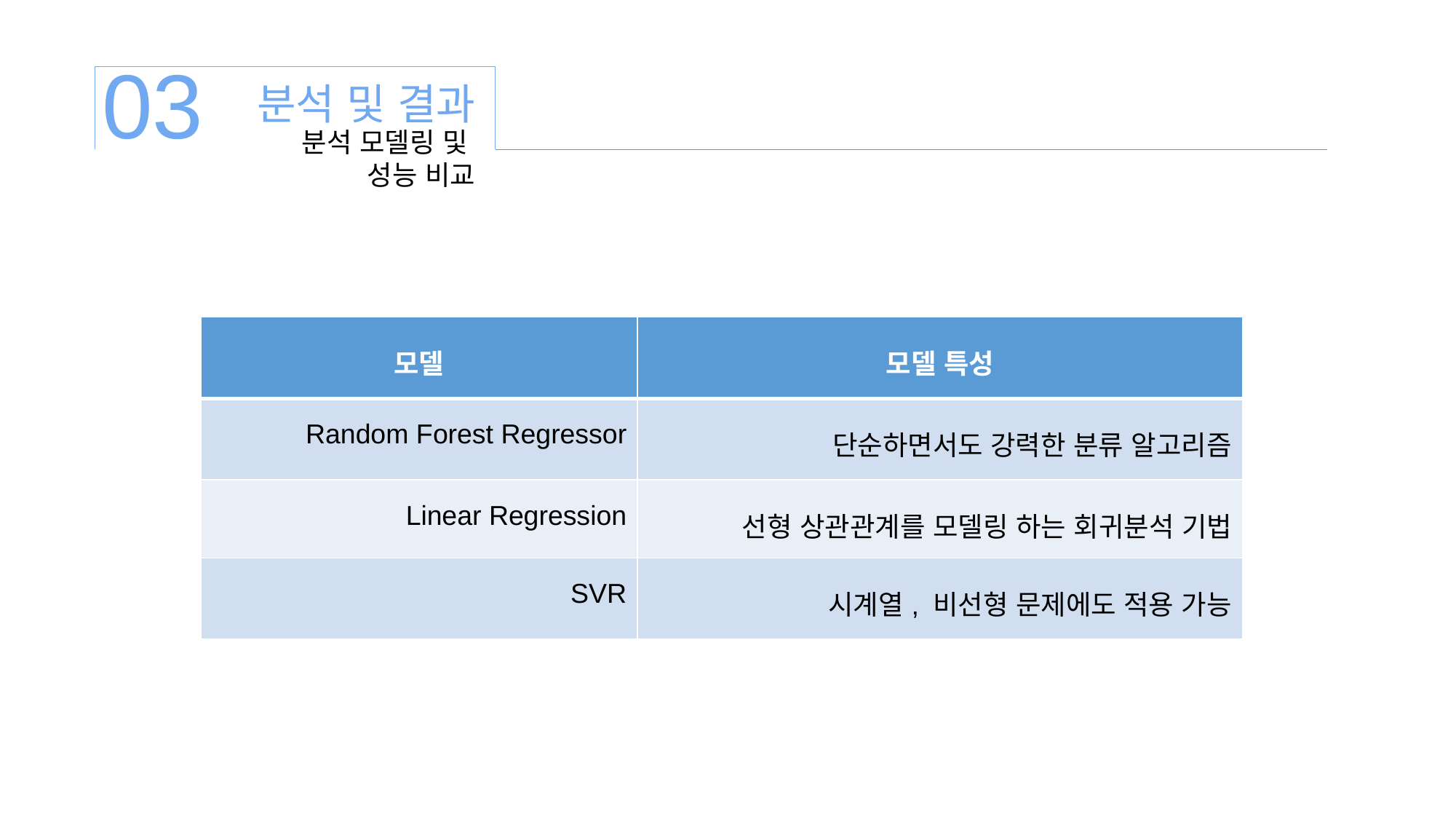

03
분석 및 결과
분석 모델링 및
성능 비교
| 모델 | 모델 특성 |
| --- | --- |
| Random Forest Regressor | 단순하면서도 강력한 분류 알고리즘 |
| Linear Regression | 선형 상관관계를 모델링 하는 회귀분석 기법 |
| SVR | 시계열, 비선형 문제에도 적용 가능 |